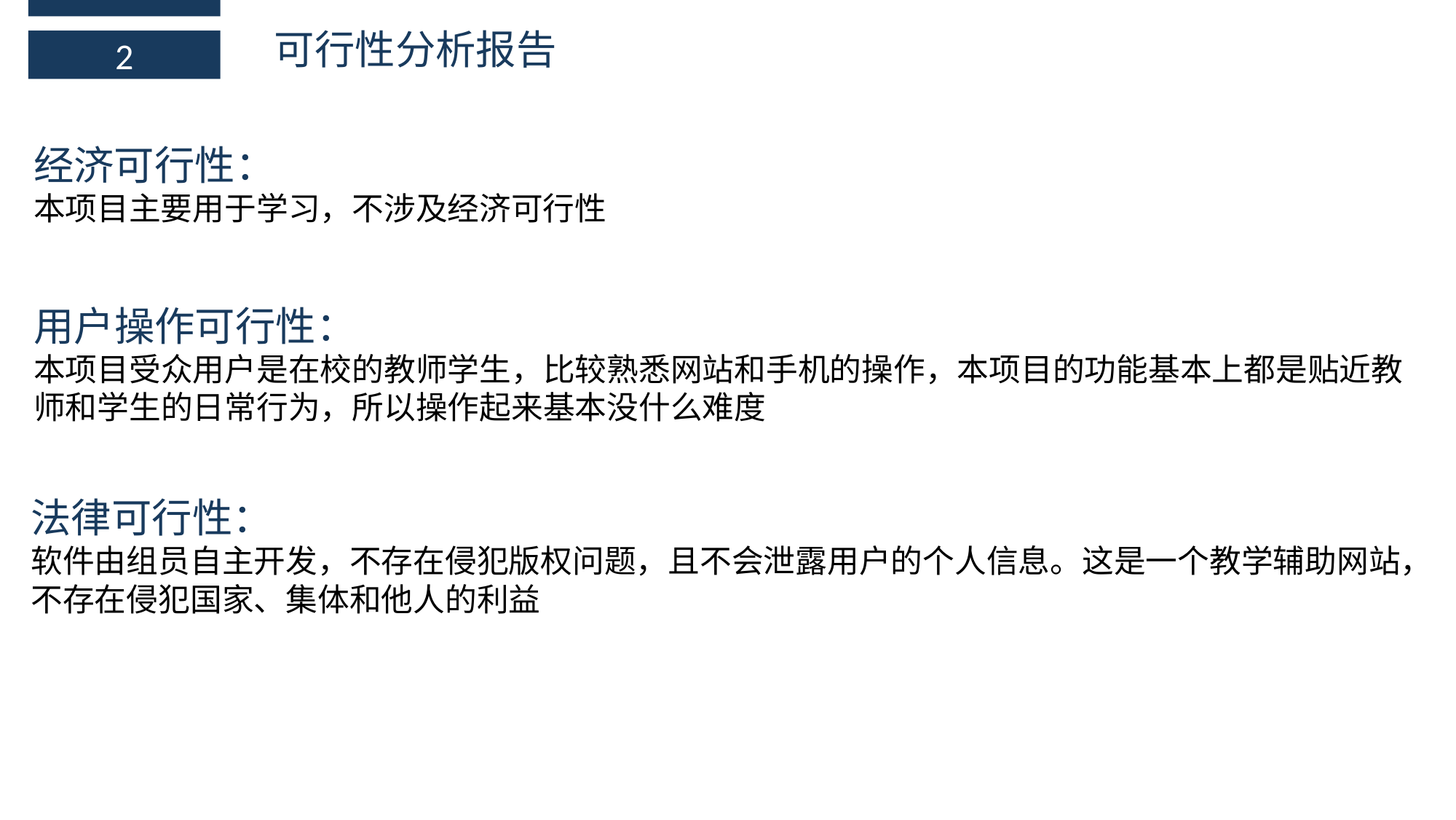

可行性分析报告
2
经济可行性：
本项目主要用于学习，不涉及经济可行性
用户操作可行性：
本项目受众用户是在校的教师学生，比较熟悉网站和手机的操作，本项目的功能基本上都是贴近教师和学生的日常行为，所以操作起来基本没什么难度
法律可行性：
软件由组员自主开发，不存在侵犯版权问题，且不会泄露用户的个人信息。这是一个教学辅助网站，不存在侵犯国家、集体和他人的利益